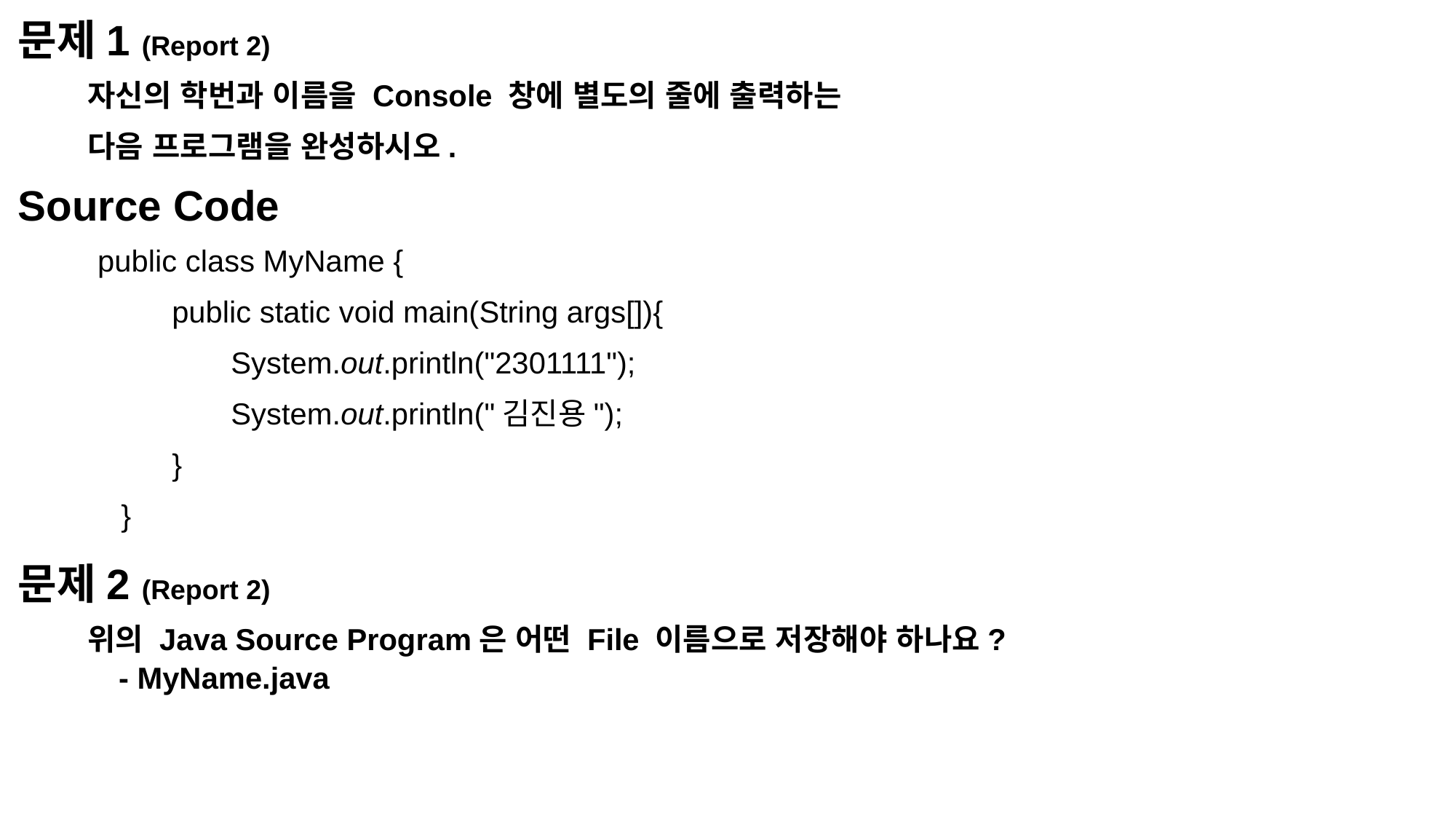

문제1 (Report 2)
     자신의 학번과 이름을 Console 창에 별도의 줄에 출력하는
     다음 프로그램을 완성하시오.
Source Code
       public class MyName {
             public static void main(String args[]){
                  System.out.println("2301111");
                  System.out.println("김진용");
             }
         }
문제2 (Report 2)
     위의 Java Source Program은 어떤 File 이름으로 저장해야 하나요?
            - MyName.java